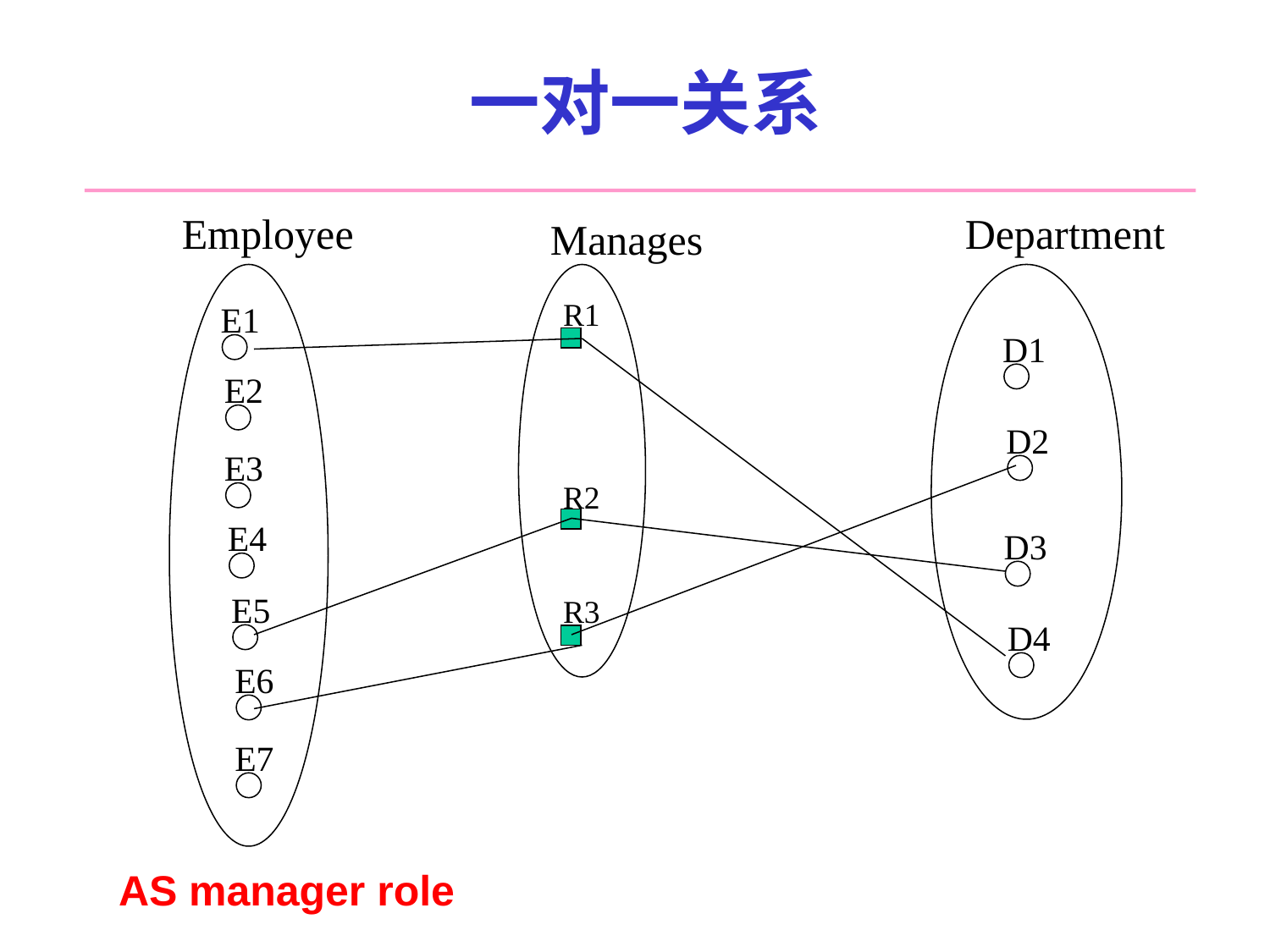

# 一对一关系
Employee
Department
Manages

R1
E1
D1

E2

D2
E3

R2

E4

D3

E5
R3
D4

E6

E7

AS manager role